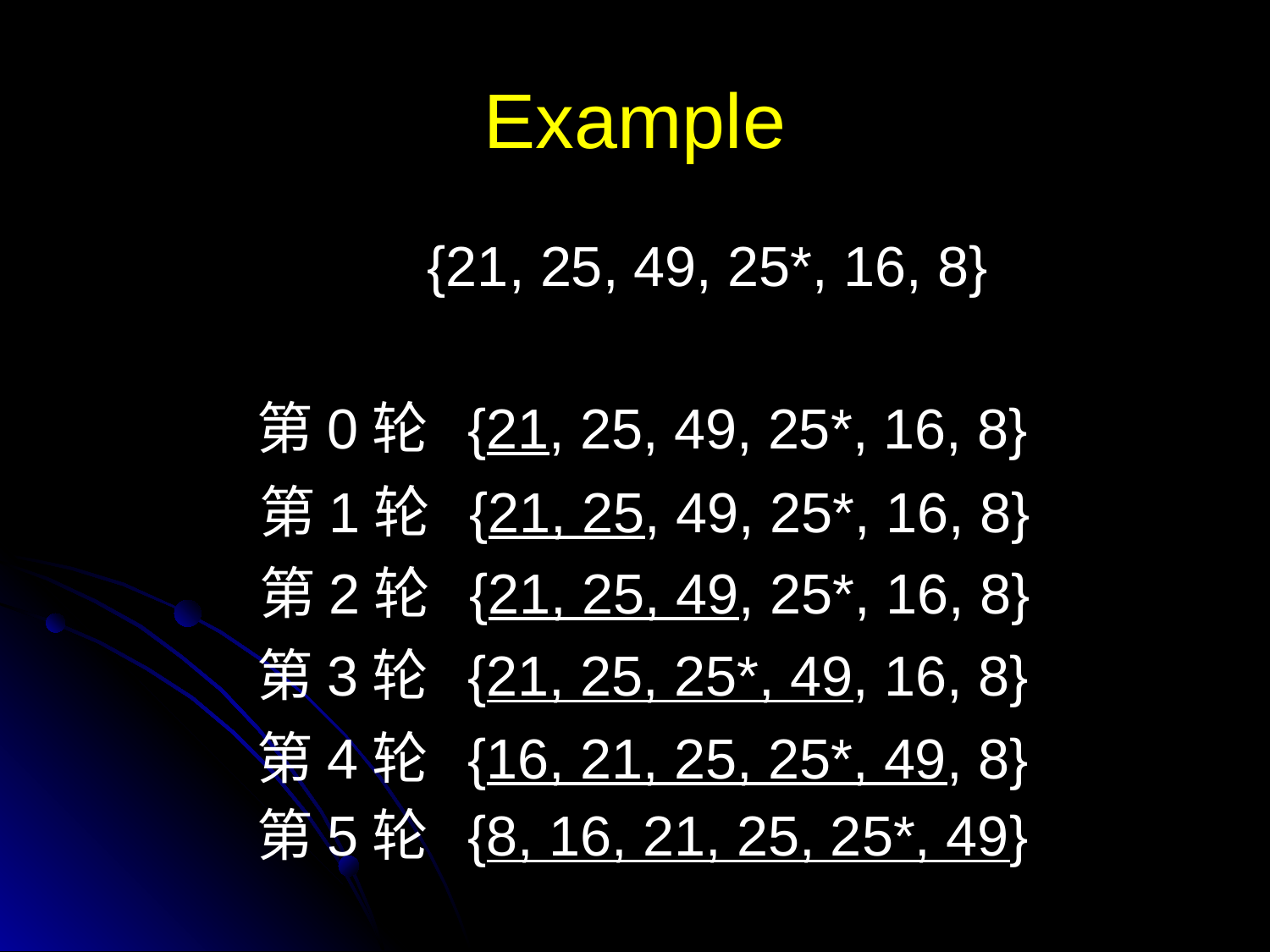

# Example
{21, 25, 49, 25*, 16, 8}
第0轮  {21, 25, 49, 25*, 16, 8}
第1轮  {21, 25, 49, 25*, 16, 8}
第2轮  {21, 25, 49, 25*, 16, 8}
第3轮  {21, 25, 25*, 49, 16, 8}
第4轮  {16, 21, 25, 25*, 49, 8}
第5轮  {8, 16, 21, 25, 25*, 49}